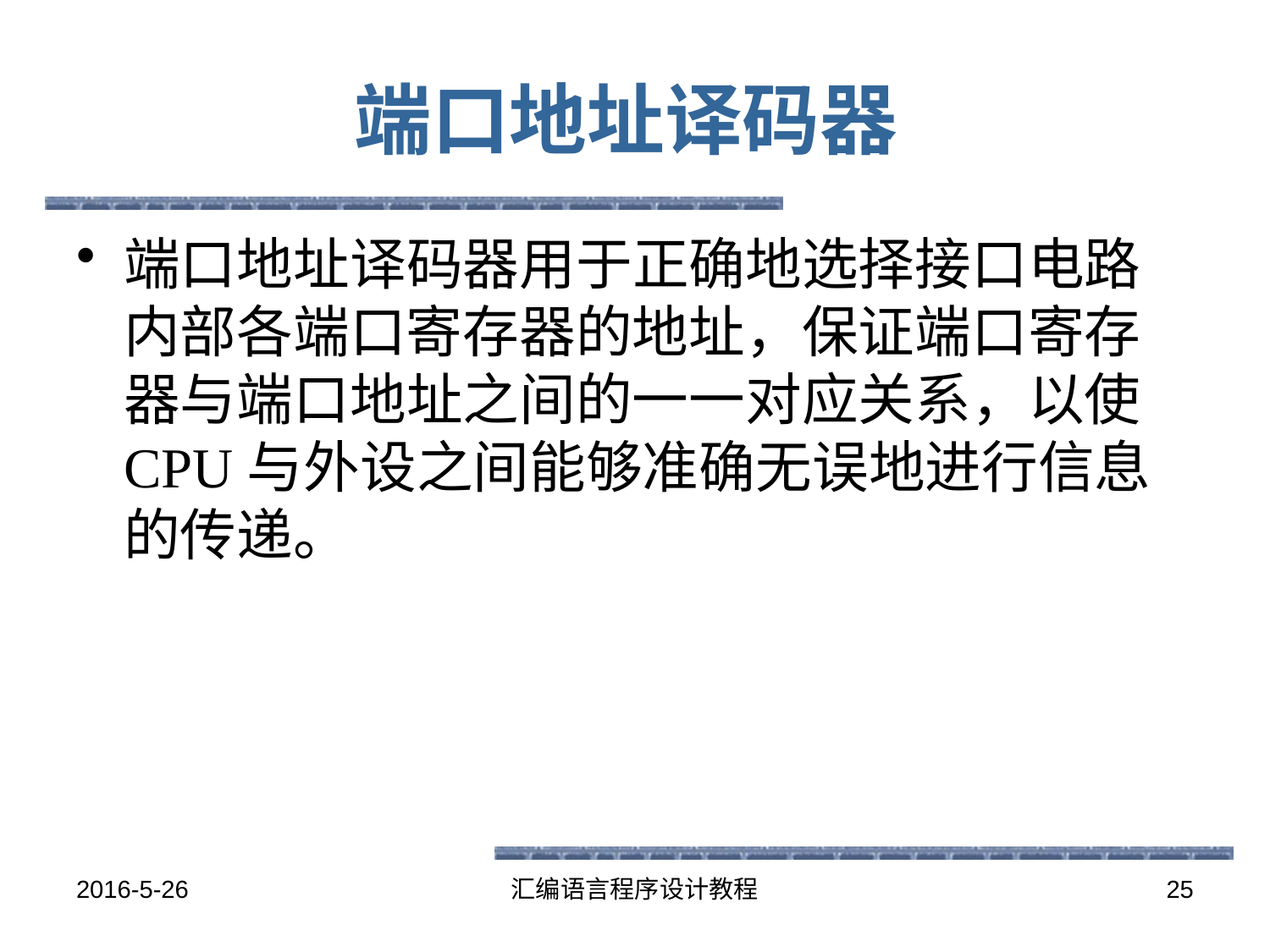

# 端口地址译码器
端口地址译码器用于正确地选择接口电路内部各端口寄存器的地址，保证端口寄存器与端口地址之间的一一对应关系，以使CPU与外设之间能够准确无误地进行信息的传递。
2016-5-26
汇编语言程序设计教程
25